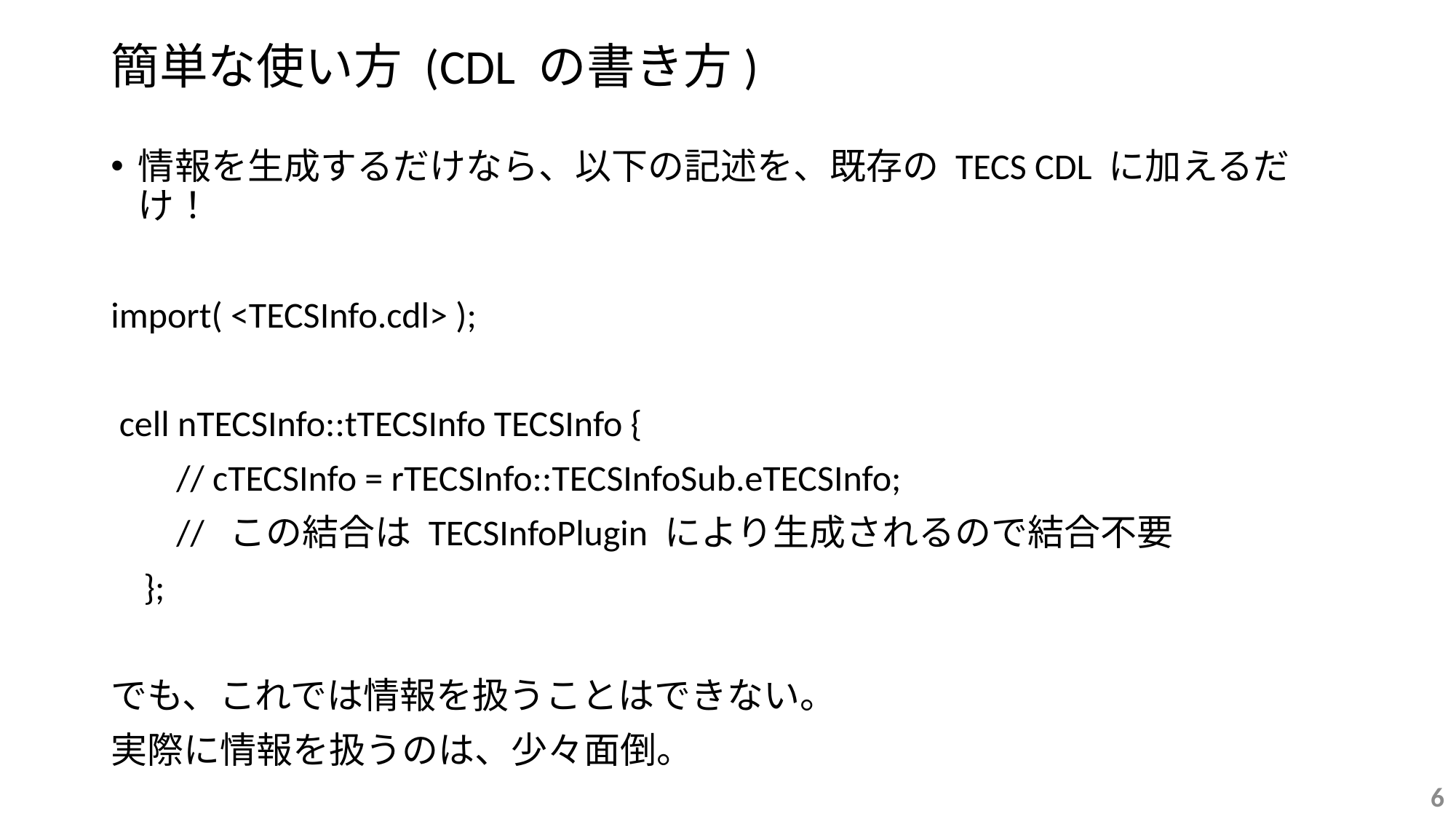

# 簡単な使い方 (CDL の書き方)
情報を生成するだけなら、以下の記述を、既存の TECS CDL に加えるだけ！

import( <TECSInfo.cdl> );

 cell nTECSInfo::tTECSInfo TECSInfo {
        // cTECSInfo = rTECSInfo::TECSInfoSub.eTECSInfo;
        //  この結合は TECSInfoPlugin により生成されるので結合不要
    };

でも、これでは情報を扱うことはできない。
実際に情報を扱うのは、少々面倒。

6